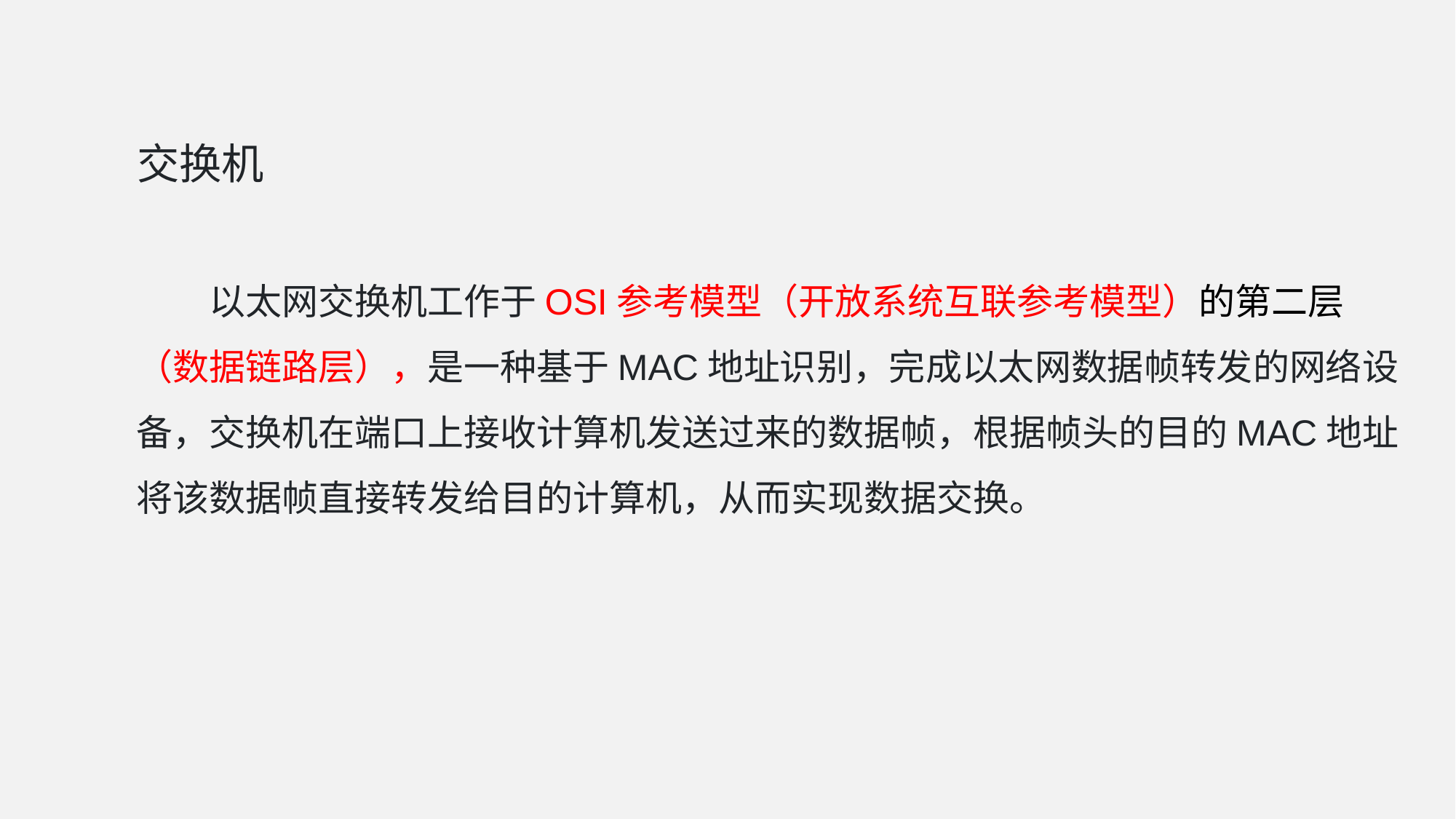

交换机
　　以太网交换机工作于OSI参考模型（开放系统互联参考模型）的第二层（数据链路层），是一种基于MAC地址识别，完成以太网数据帧转发的网络设备，交换机在端口上接收计算机发送过来的数据帧，根据帧头的目的MAC地址将该数据帧直接转发给目的计算机，从而实现数据交换。